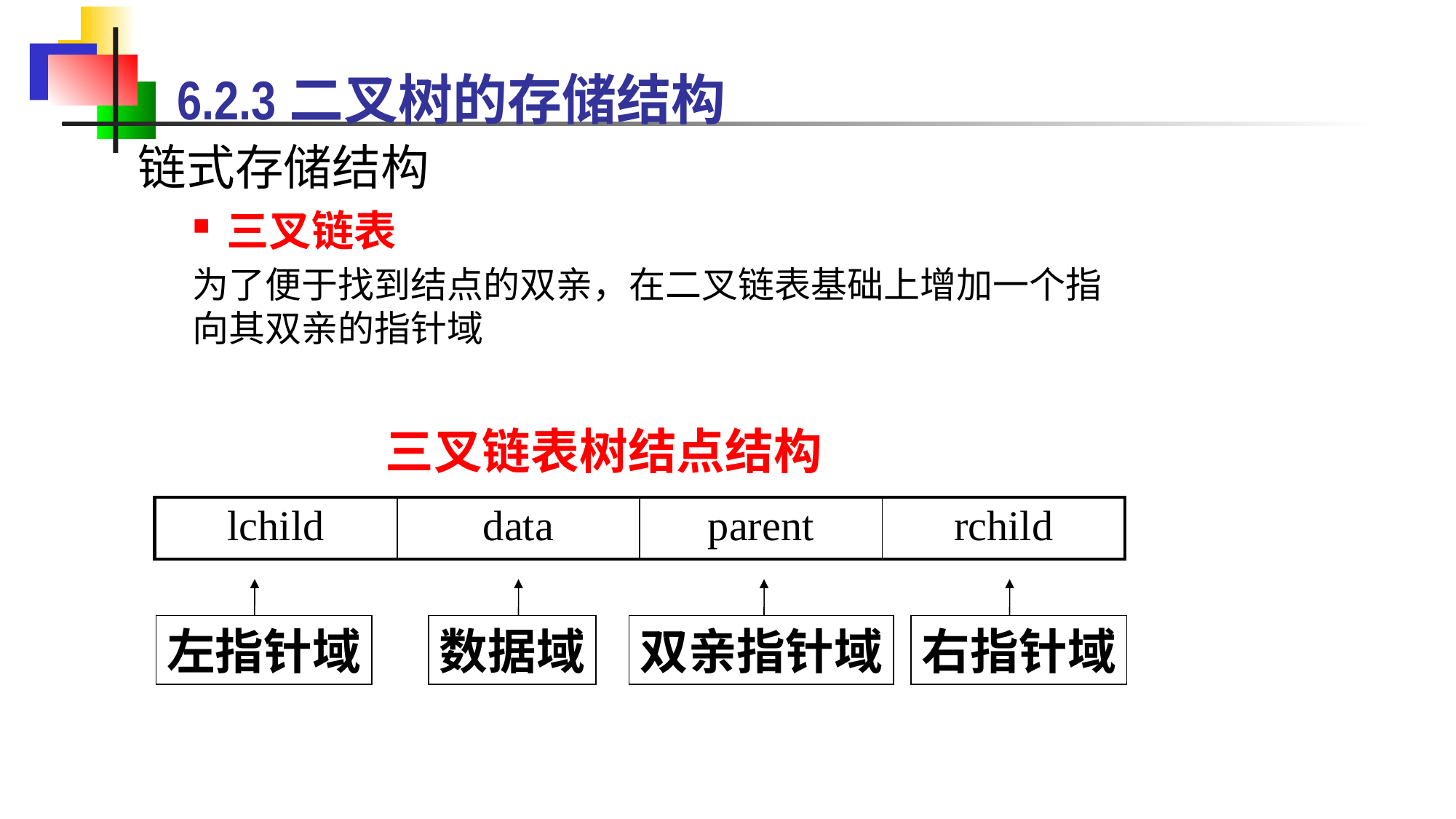

# 6.2.3二叉树的存储结构
链式存储结构
三叉链表
为了便于找到结点的双亲，在二叉链表基础上增加一个指向其双亲的指针域
三叉链表树结点结构
| lchild | data | parent | rchild |
| --- | --- | --- | --- |

左指针域
数据域
双亲指针域
右指针域